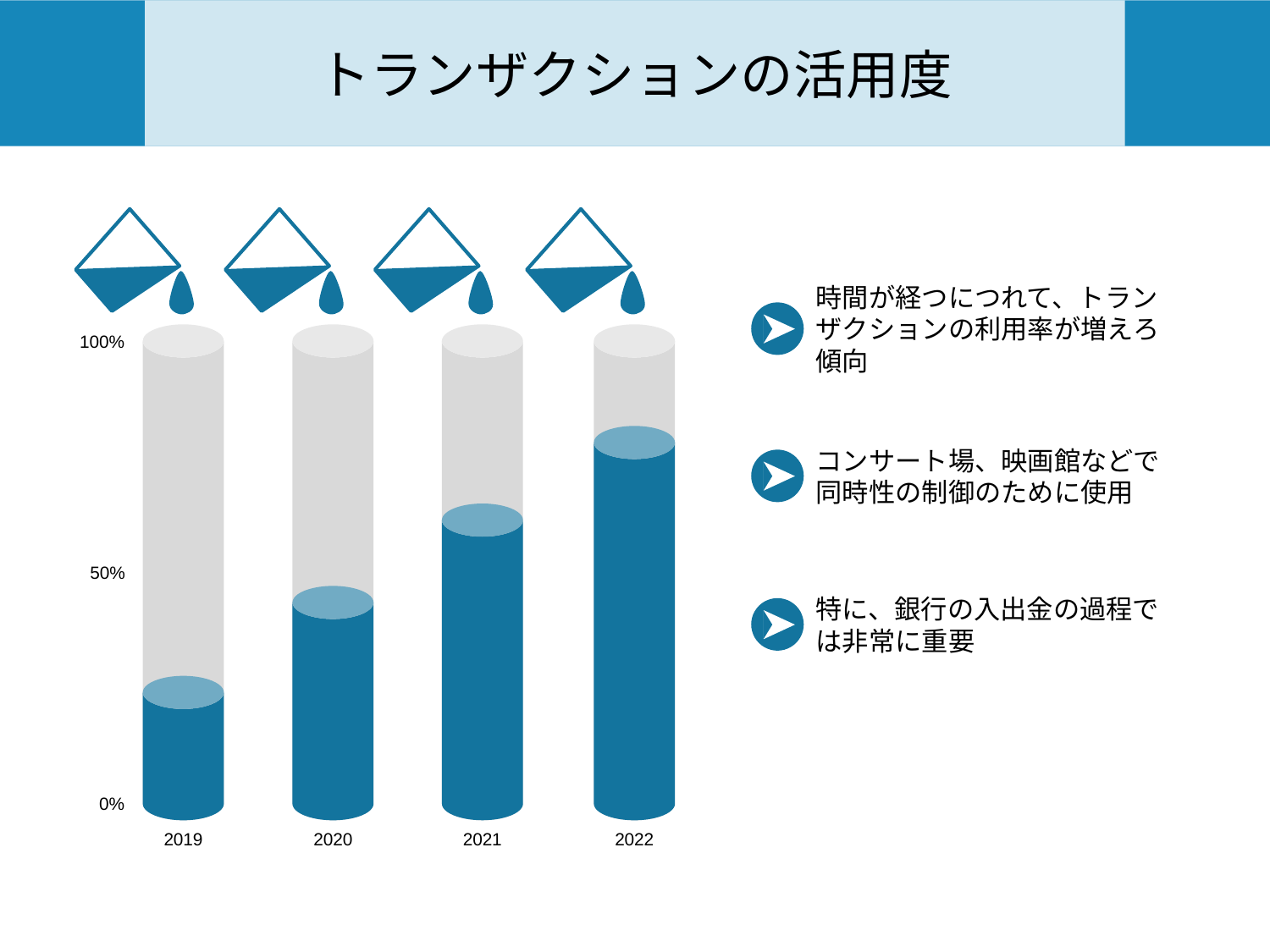

# トランザクションの活用度

時間が経つにつれて、トランザクションの利用率が増えろ傾向

100%

コンサート場、映画館などで同時性の制御のために使用

50%

特に、銀行の入出金の過程では非常に重要

0%
2019
2020
2021
2022